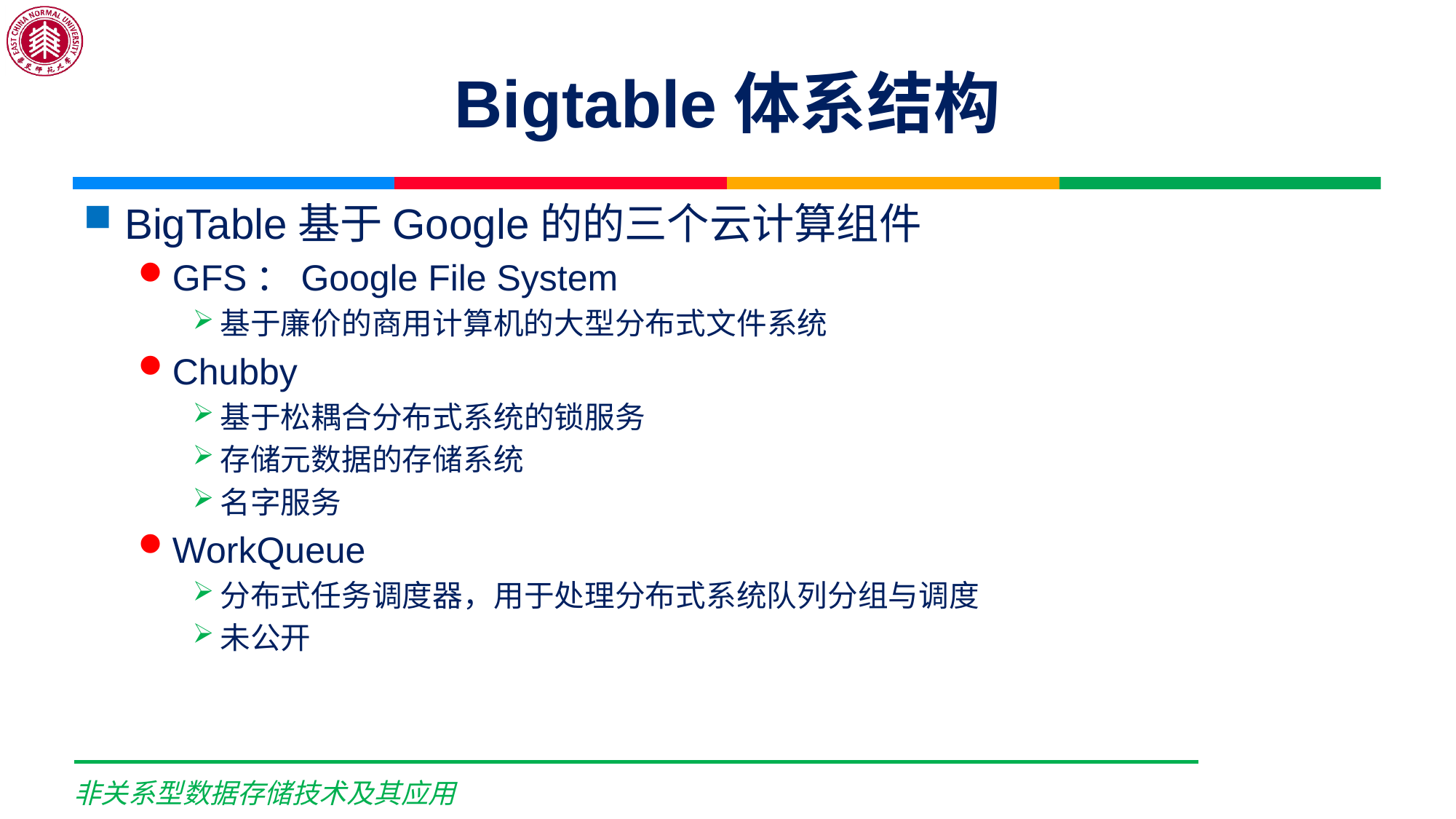

# Bigtable体系结构
BigTable基于Google的的三个云计算组件
GFS：Google File System
基于廉价的商用计算机的大型分布式文件系统
Chubby
基于松耦合分布式系统的锁服务
存储元数据的存储系统
名字服务
WorkQueue
分布式任务调度器，用于处理分布式系统队列分组与调度
未公开